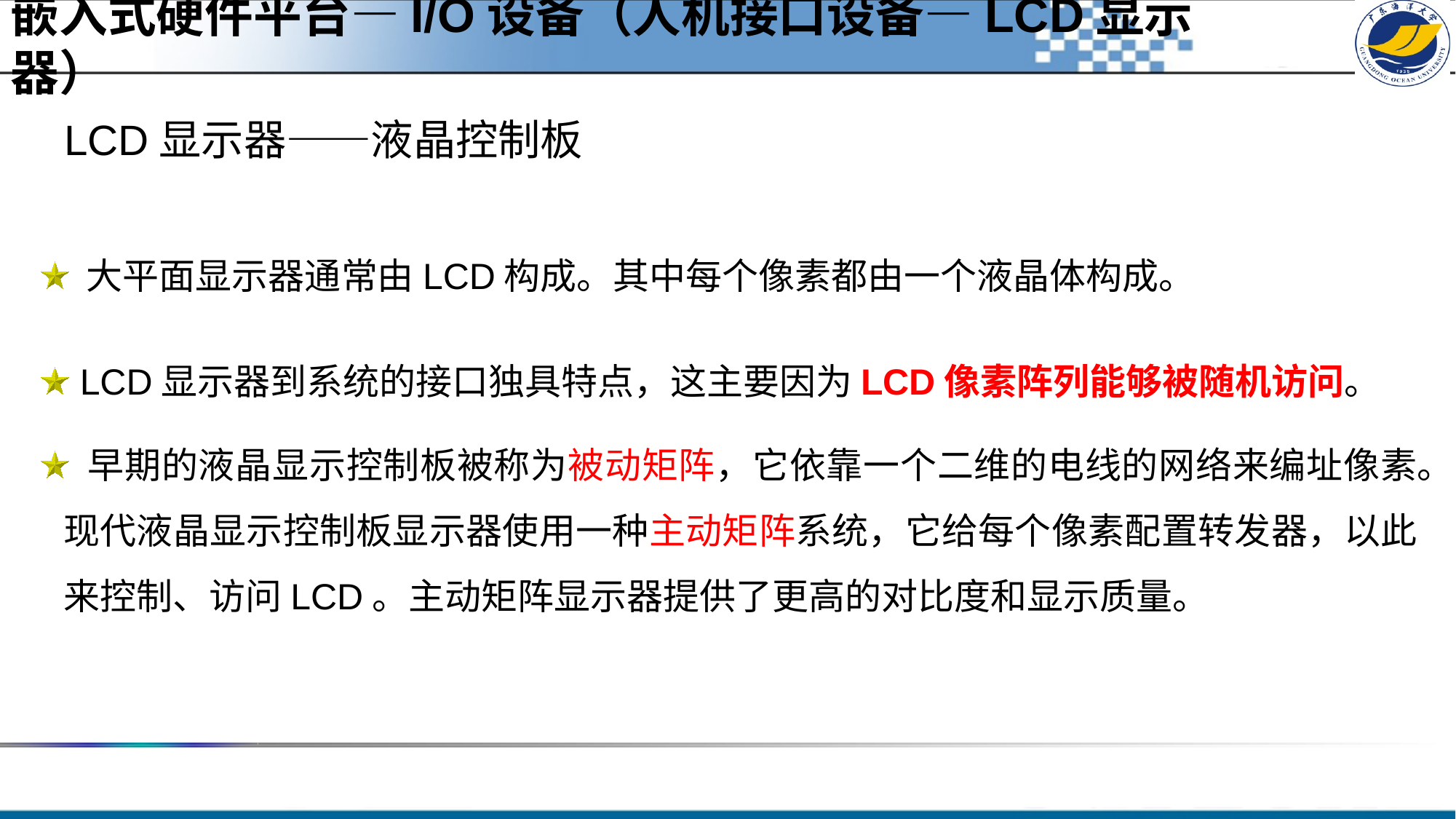

嵌入式硬件平台—I/O设备（人机接口设备—LCD显示器）
 LCD显示器——液晶控制板
 大平面显示器通常由LCD构成。其中每个像素都由一个液晶体构成。
 LCD显示器到系统的接口独具特点，这主要因为LCD像素阵列能够被随机访问。
 早期的液晶显示控制板被称为被动矩阵，它依靠一个二维的电线的网络来编址像素。现代液晶显示控制板显示器使用一种主动矩阵系统，它给每个像素配置转发器，以此来控制、访问LCD。主动矩阵显示器提供了更高的对比度和显示质量。
82